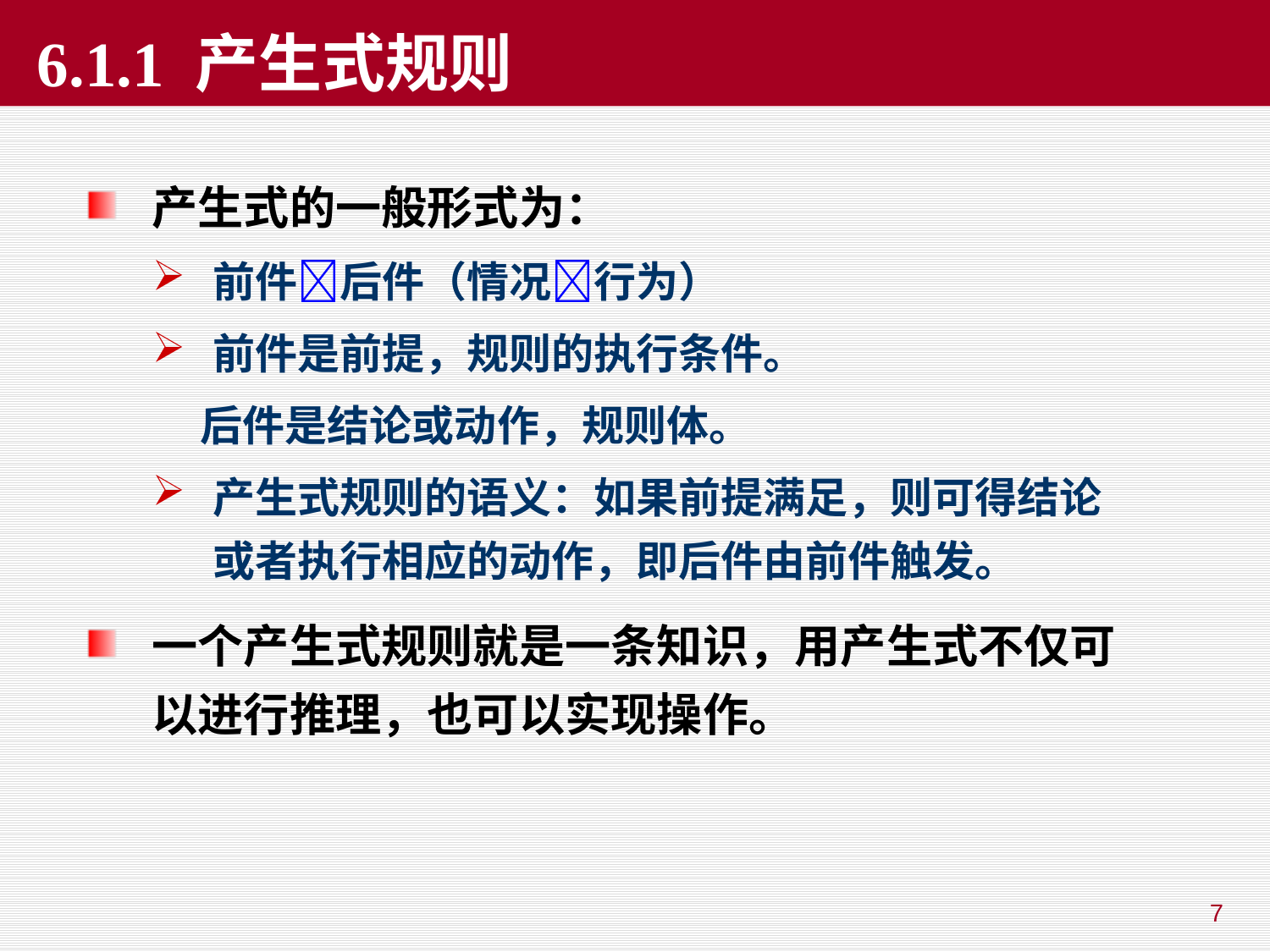

# 6.1.1 产生式规则
产生式的一般形式为：
前件→后件（情况→行为）
前件是前提，规则的执行条件。
    后件是结论或动作，规则体。
产生式规则的语义：如果前提满足，则可得结论或者执行相应的动作，即后件由前件触发。
一个产生式规则就是一条知识，用产生式不仅可以进行推理，也可以实现操作。

7